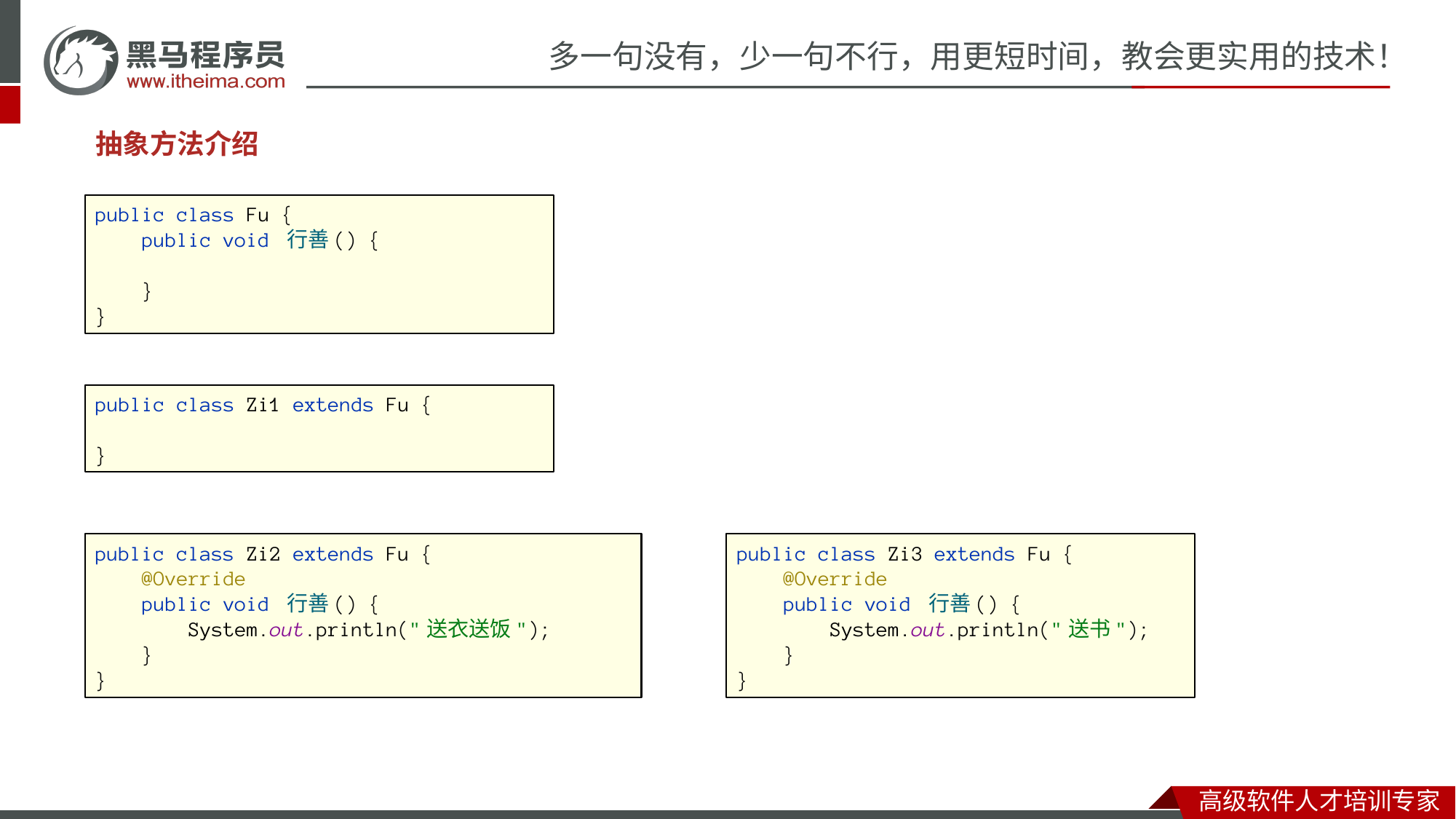

#
抽象方法介绍
public class Fu {
    public void 行善() {
    }
}
public class Zi1 extends Fu {
}
public class Zi2 extends Fu {
    @Override
    public void 行善() {
        System.out.println("送衣送饭");
    }
}
public class Zi3 extends Fu {
    @Override
    public void 行善() {
        System.out.println("送书");
    }
}